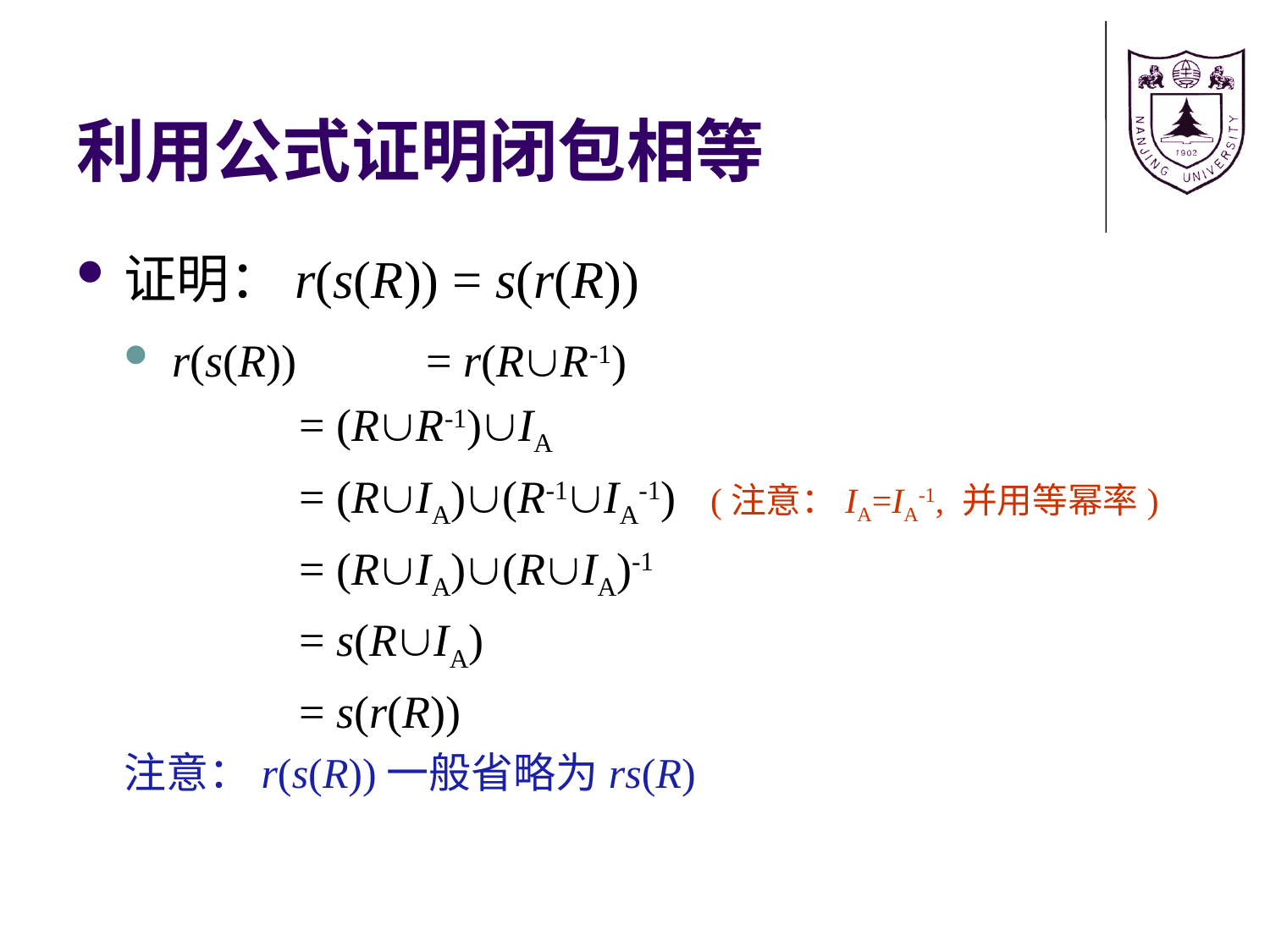

# 利用公式证明闭包相等
证明：r(s(R)) = s(r(R))
r(s(R)) 	= r(R∪R-1)
             	= (R∪R-1)∪IA
              	= (R∪IA)∪(R-1∪IA-1)   (注意：IA=IA-1, 并用等幂率)
　　　 	= (R∪IA)∪(R∪IA)-1
               	= s(R∪IA)
               	= s(r(R))
注意：r(s(R))一般省略为rs(R)